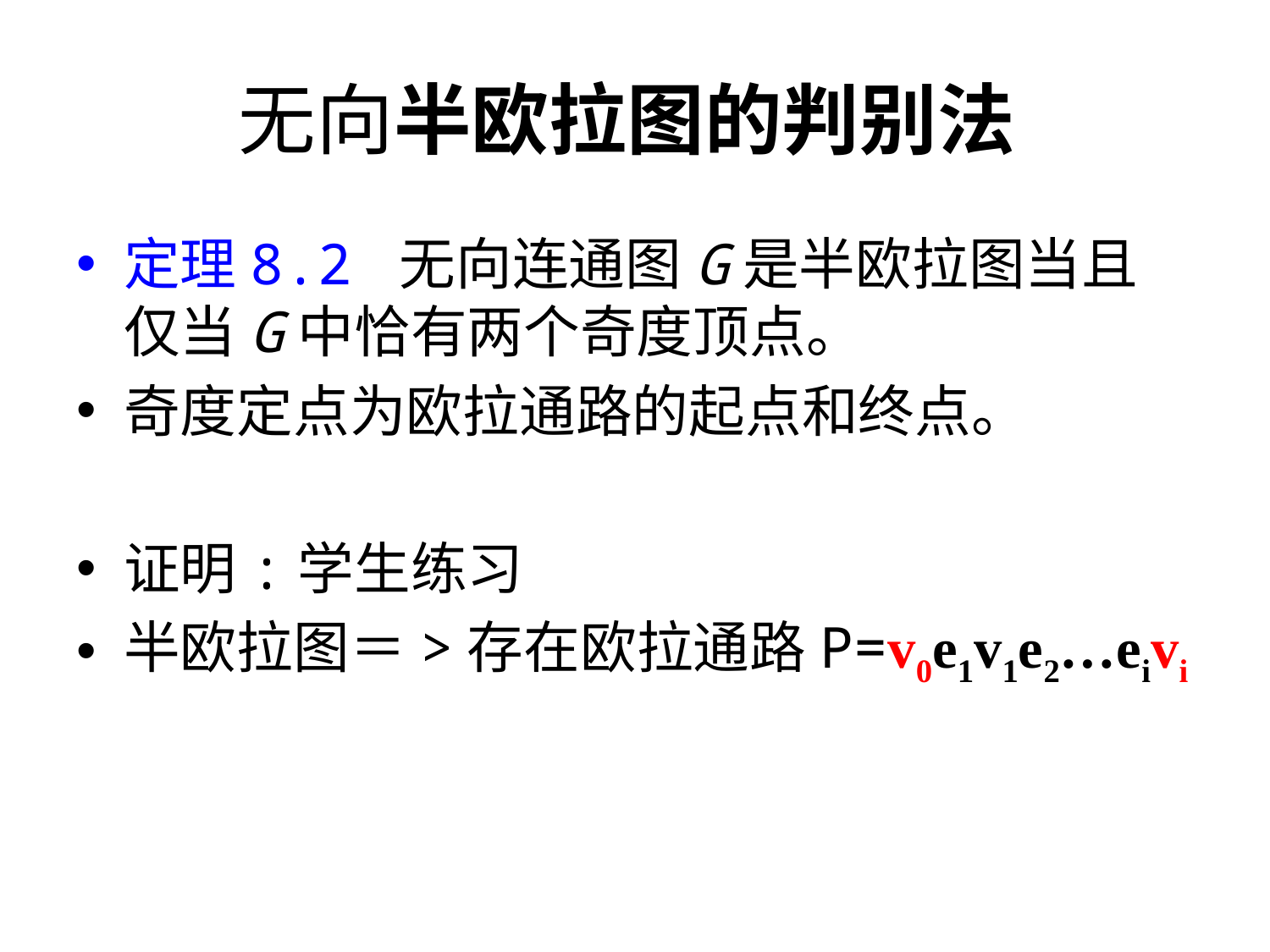

# 无向半欧拉图的判别法
定理8.2 无向连通图G是半欧拉图当且仅当G中恰有两个奇度顶点。
奇度定点为欧拉通路的起点和终点。

证明:学生练习
半欧拉图＝>存在欧拉通路P=v0e1v1e2…eivi